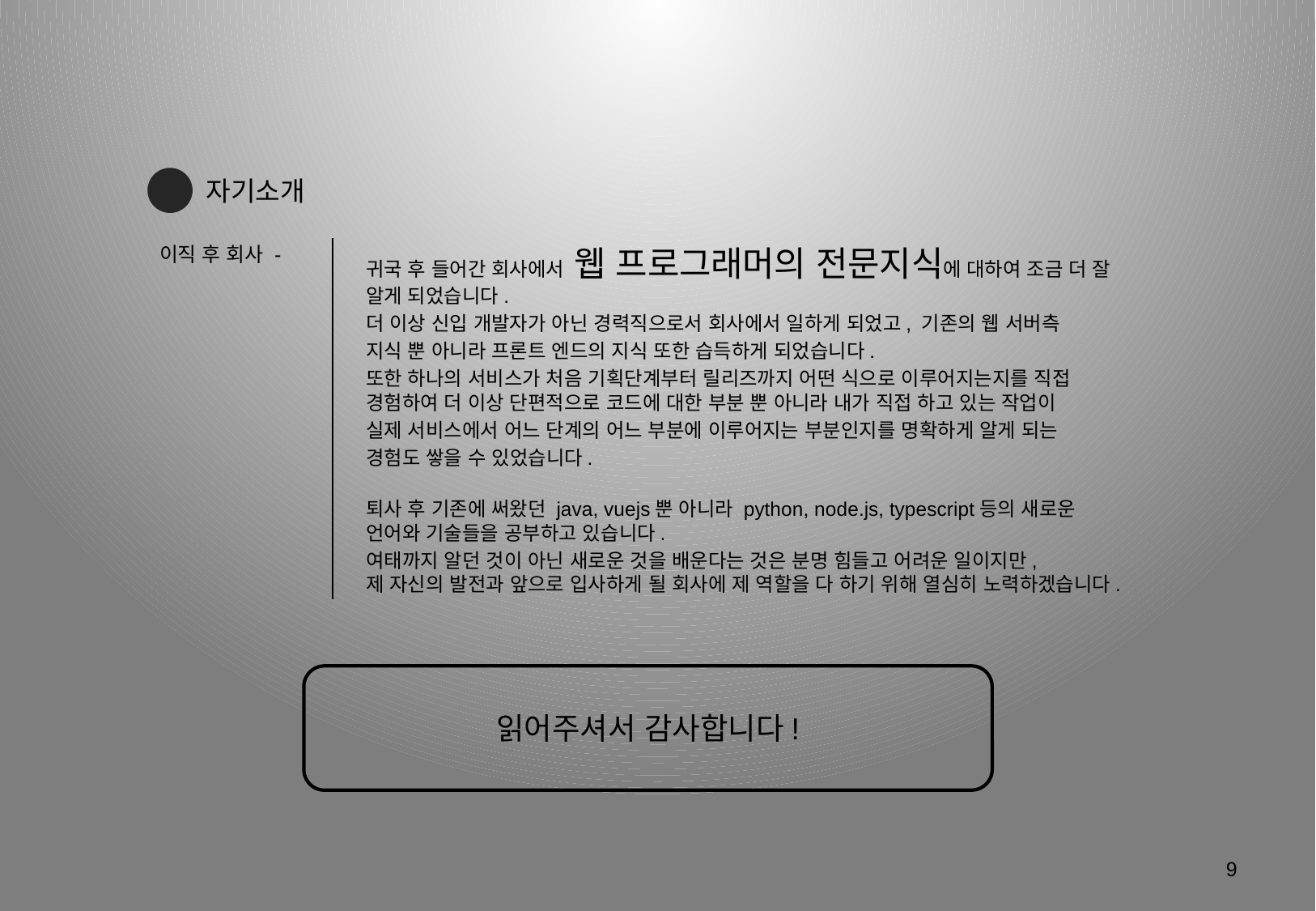

자기소개
귀국 후 들어간 회사에서 웹 프로그래머의 전문지식에 대하여 조금 더 잘 알게 되었습니다.
더 이상 신입 개발자가 아닌 경력직으로서 회사에서 일하게 되었고, 기존의 웹 서버측
지식 뿐 아니라 프론트 엔드의 지식 또한 습득하게 되었습니다.
또한 하나의 서비스가 처음 기획단계부터 릴리즈까지 어떤 식으로 이루어지는지를 직접 경험하여 더 이상 단편적으로 코드에 대한 부분 뿐 아니라 내가 직접 하고 있는 작업이
실제 서비스에서 어느 단계의 어느 부분에 이루어지는 부분인지를 명확하게 알게 되는
경험도 쌓을 수 있었습니다.
퇴사 후 기존에 써왔던 java, vuejs뿐 아니라 python, node.js, typescript등의 새로운 언어와 기술들을 공부하고 있습니다.
여태까지 알던 것이 아닌 새로운 것을 배운다는 것은 분명 힘들고 어려운 일이지만,
제 자신의 발전과 앞으로 입사하게 될 회사에 제 역할을 다 하기 위해 열심히 노력하겠습니다.
이직 후 회사 -
읽어주셔서 감사합니다!
9